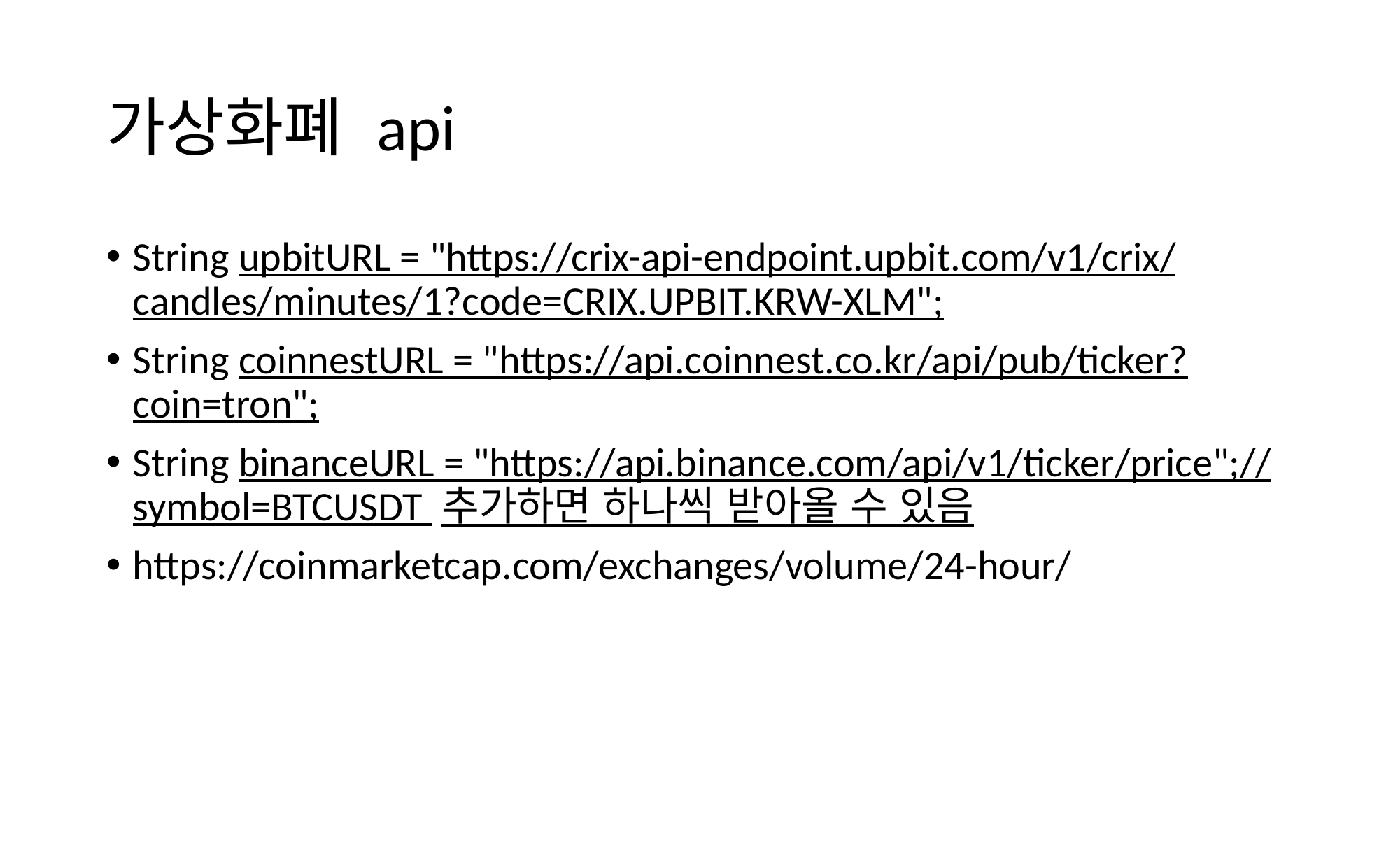

# 가상화폐 api
String upbitURL = "https://crix-api-endpoint.upbit.com/v1/crix/candles/minutes/1?code=CRIX.UPBIT.KRW-XLM";
String coinnestURL = "https://api.coinnest.co.kr/api/pub/ticker?coin=tron";
String binanceURL = "https://api.binance.com/api/v1/ticker/price";//symbol=BTCUSDT 추가하면 하나씩 받아올 수 있음
https://coinmarketcap.com/exchanges/volume/24-hour/